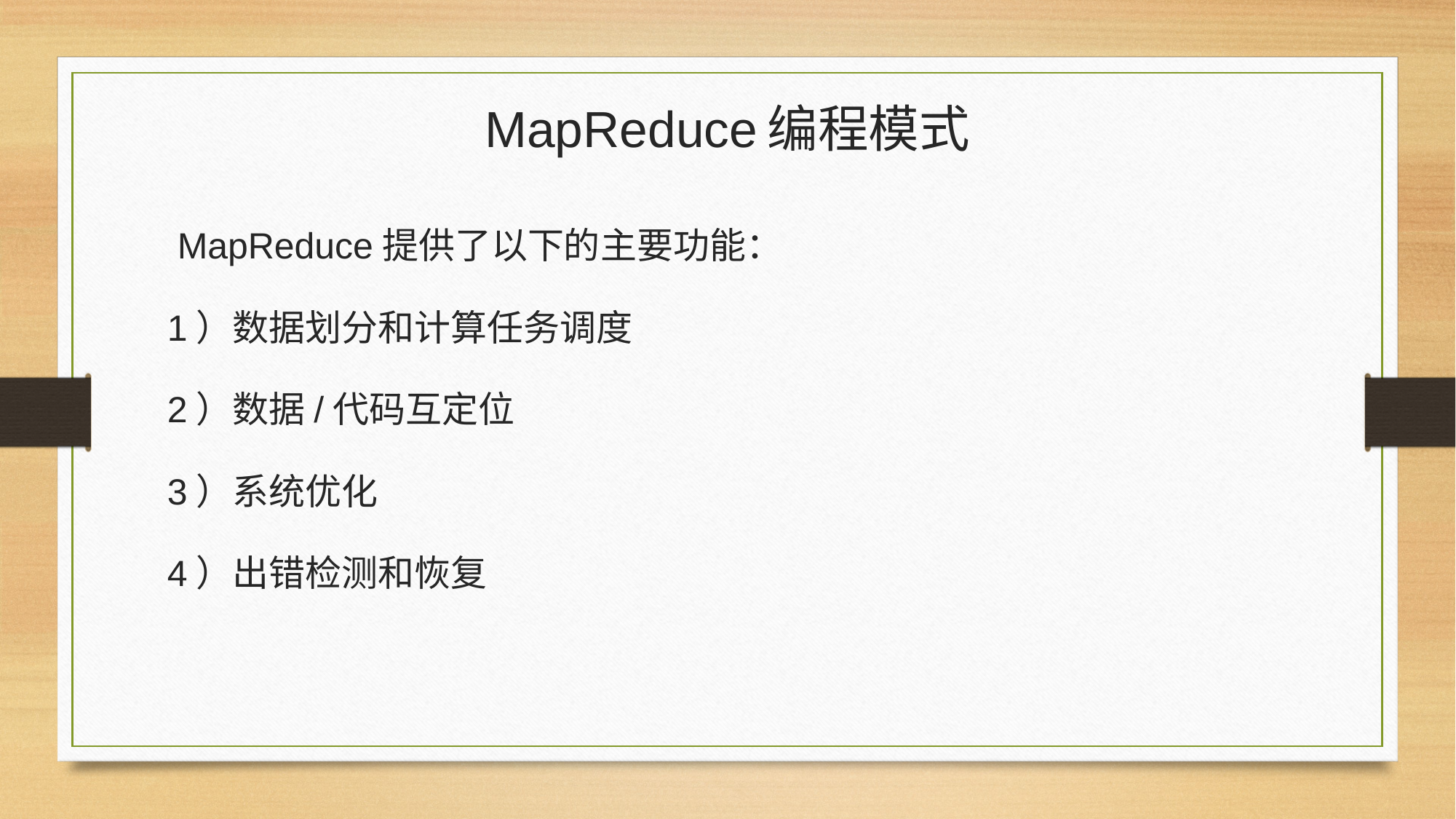

MapReduce编程模式
 MapReduce提供了以下的主要功能：
1）数据划分和计算任务调度
2）数据/代码互定位
3）系统优化
4）出错检测和恢复